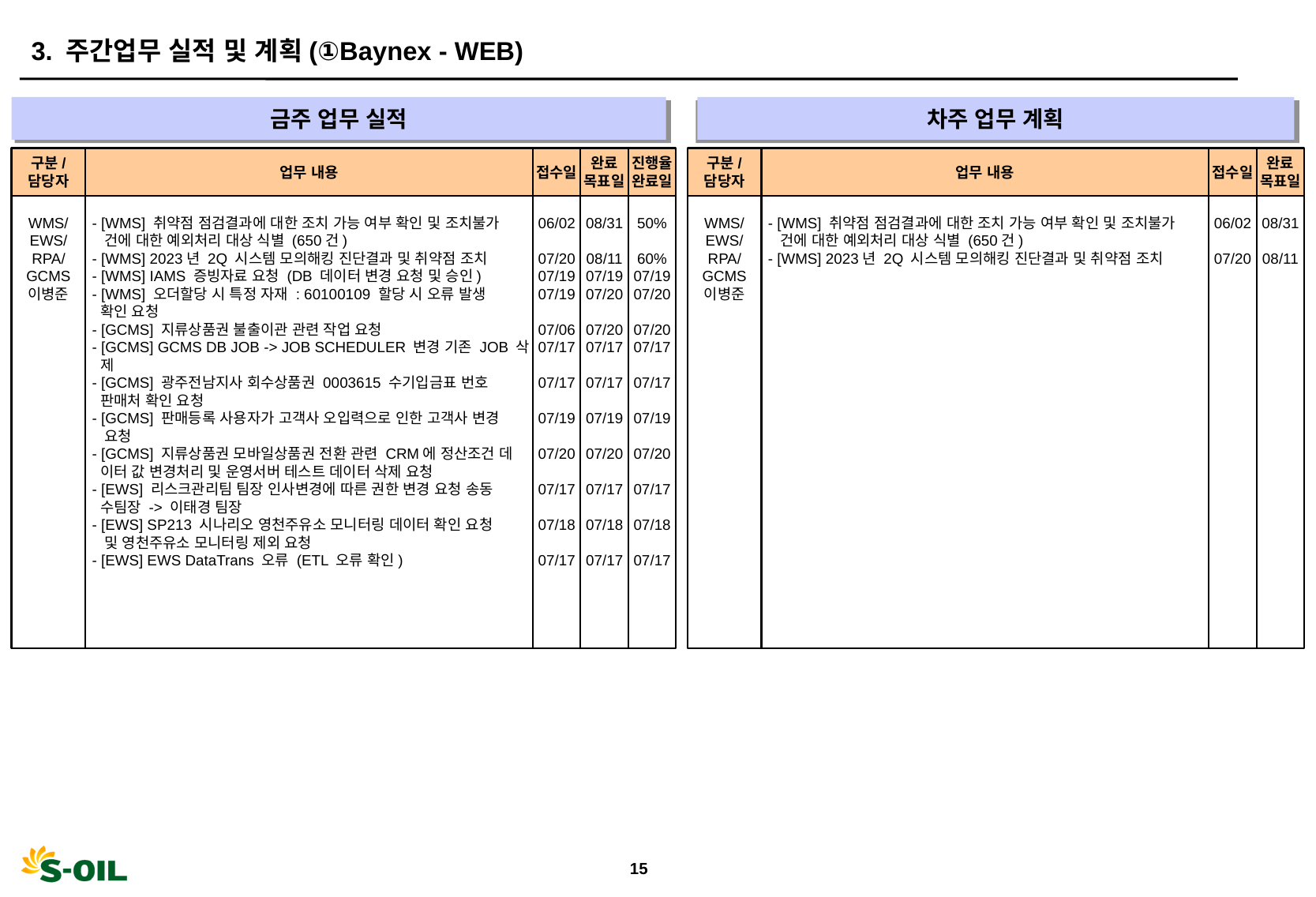

3. 주간업무 실적 및 계획(①Baynex - WEB)
금주 업무 실적
차주 업무 계획
" "
" "
구분/
담당자
업무 내용
접수일
완료
목표일
진행율
완료일
구분/
담당자
업무 내용
접수일
완료
목표일
WMS/
EWS/
RPA/
GCMS
이병준

- [WMS] 취약점 점검결과에 대한 조치 가능 여부 확인 및 조치불가
   건에 대한 예외처리 대상 식별 (650건)
- [WMS] 2023년 2Q 시스템 모의해킹 진단결과 및 취약점 조치
- [WMS] IAMS 증빙자료 요청 (DB 데이터 변경 요청 및 승인)
- [WMS] 오더할당 시 특정 자재 : 60100109 할당 시 오류 발생
  확인 요청
- [GCMS] 지류상품권 불출이관 관련 작업 요청
- [GCMS] GCMS DB JOB -> JOB SCHEDULER 변경 기존 JOB 삭
  제
- [GCMS] 광주전남지사 회수상품권 0003615 수기입금표 번호
  판매처 확인 요청
- [GCMS] 판매등록 사용자가 고객사 오입력으로 인한 고객사 변경
   요청
- [GCMS] 지류상품권 모바일상품권 전환 관련 CRM에 정산조건 데
  이터 값 변경처리 및 운영서버 테스트 데이터 삭제 요청
- [EWS] 리스크관리팀 팀장 인사변경에 따른 권한 변경 요청 송동
  수팀장 -> 이태경 팀장
- [EWS] SP213 시나리오 영천주유소 모니터링 데이터 확인 요청
   및 영천주유소 모니터링 제외 요청
- [EWS] EWS DataTrans 오류 (ETL 오류 확인)
06/02
07/20
07/19
07/19
07/06
07/17
07/17
07/19
07/20
07/17
07/18
07/17
08/31
08/11
07/19
07/20
07/20
07/17
07/17
07/19
07/20
07/17
07/18
07/17
50%
60%
07/19
07/20
07/20
07/17
07/17
07/19
07/20
07/17
07/18
07/17
WMS/
EWS/
RPA/
GCMS
이병준

- [WMS] 취약점 점검결과에 대한 조치 가능 여부 확인 및 조치불가
   건에 대한 예외처리 대상 식별 (650건)
- [WMS] 2023년 2Q 시스템 모의해킹 진단결과 및 취약점 조치
06/02
07/20
08/31
08/11